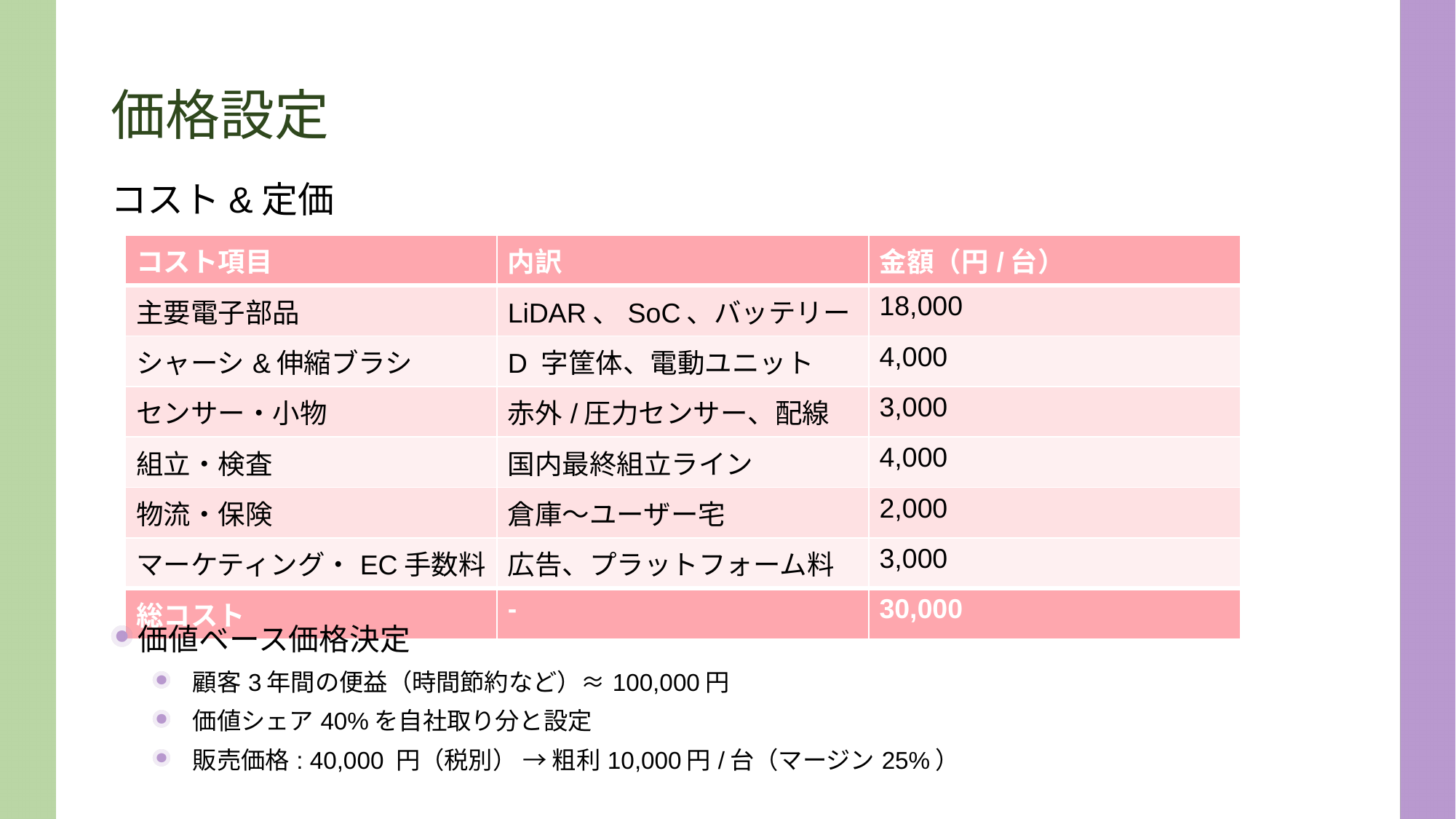

# 価格設定
コスト&定価
| コスト項目 | 内訳 | 金額（円/台） |
| --- | --- | --- |
| 主要電子部品 | LiDAR、SoC、バッテリー | 18,000 |
| シャーシ&伸縮ブラシ | D 字筐体、電動ユニット | 4,000 |
| センサー・小物 | 赤外/圧力センサー、配線 | 3,000 |
| 組立・検査 | 国内最終組立ライン | 4,000 |
| 物流・保険 | 倉庫～ユーザー宅 | 2,000 |
| マーケティング・EC手数料 | 広告、プラットフォーム料 | 3,000 |
| 総コスト | - | 30,000 |
価値ベース価格決定
顧客3年間の便益（時間節約など）≈100,000円
価値シェア40%を自社取り分と設定
販売価格: 40,000 円（税別） → 粗利10,000円/台（マージン25%）